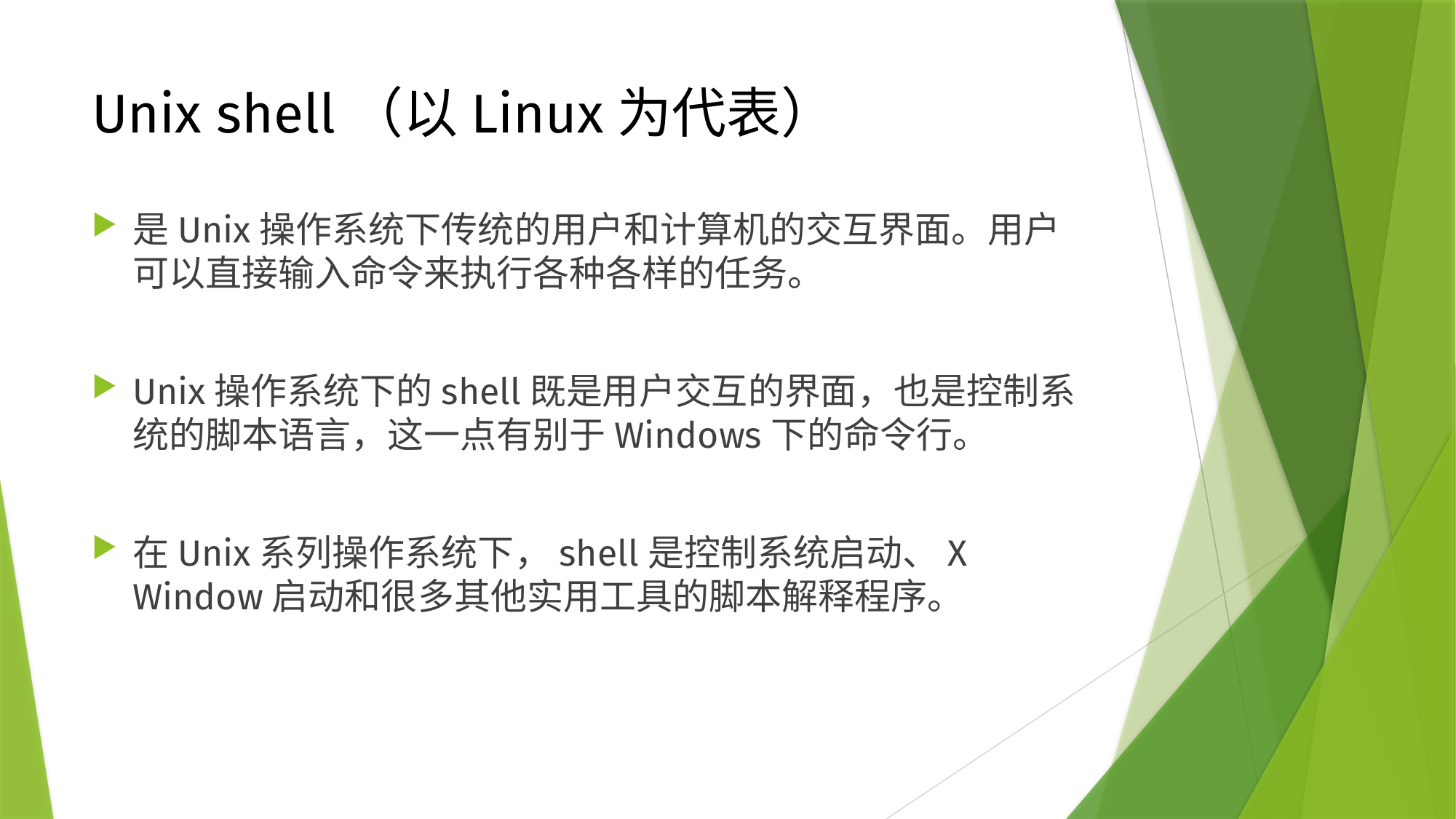

# Unix shell（以Linux为代表）
是Unix操作系统下传统的用户和计算机的交互界面。用户可以直接输入命令来执行各种各样的任务。

Unix操作系统下的shell既是用户交互的界面，也是控制系统的脚本语言，这一点有别于Windows下的命令行。

在Unix系列操作系统下，shell是控制系统启动、X Window启动和很多其他实用工具的脚本解释程序。